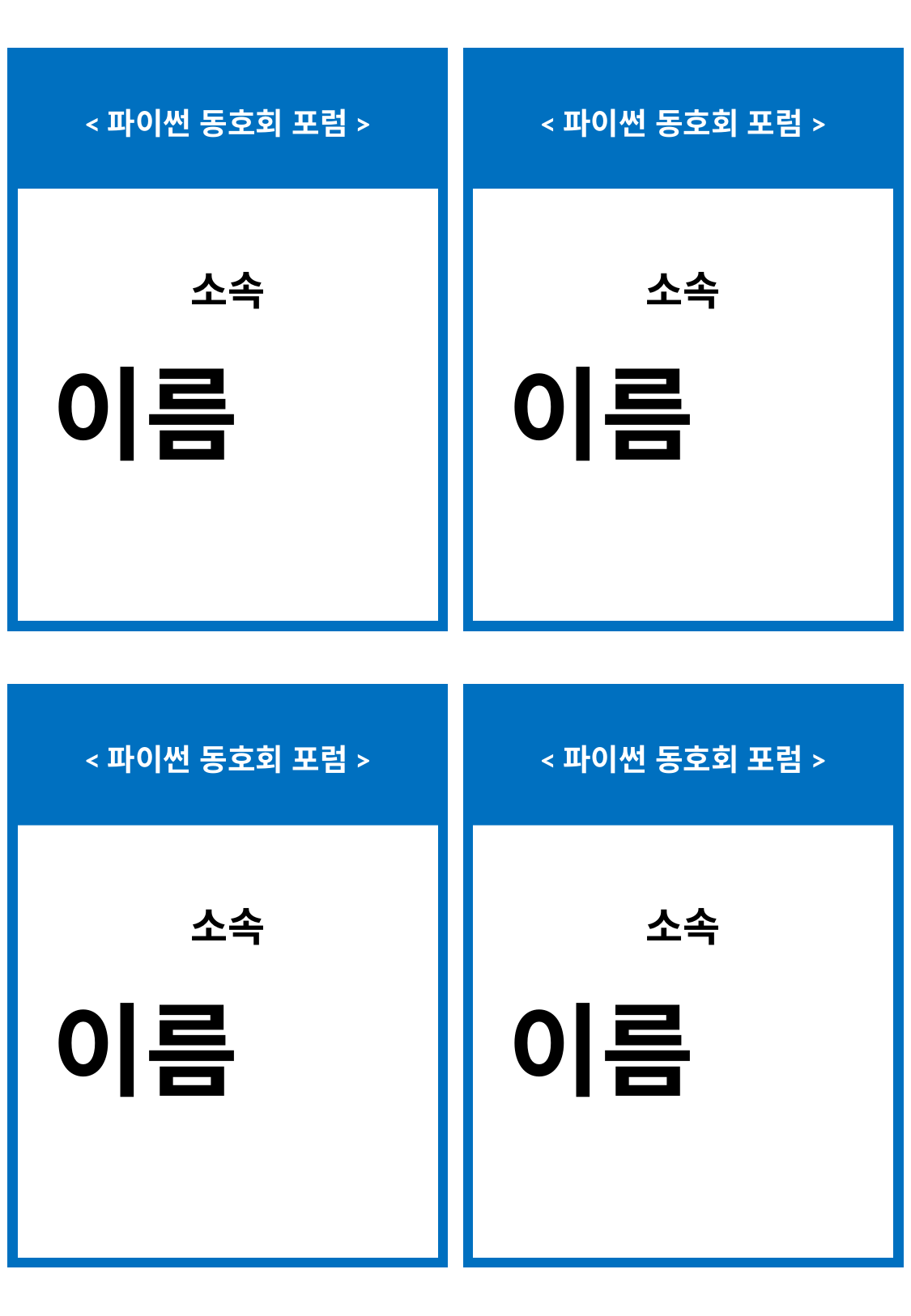

<파이썬 동호회 포럼>
<파이썬 동호회 포럼>
소속
소속
이름
이름

<파이썬 동호회 포럼>
<파이썬 동호회 포럼>
소속
소속
이름
이름